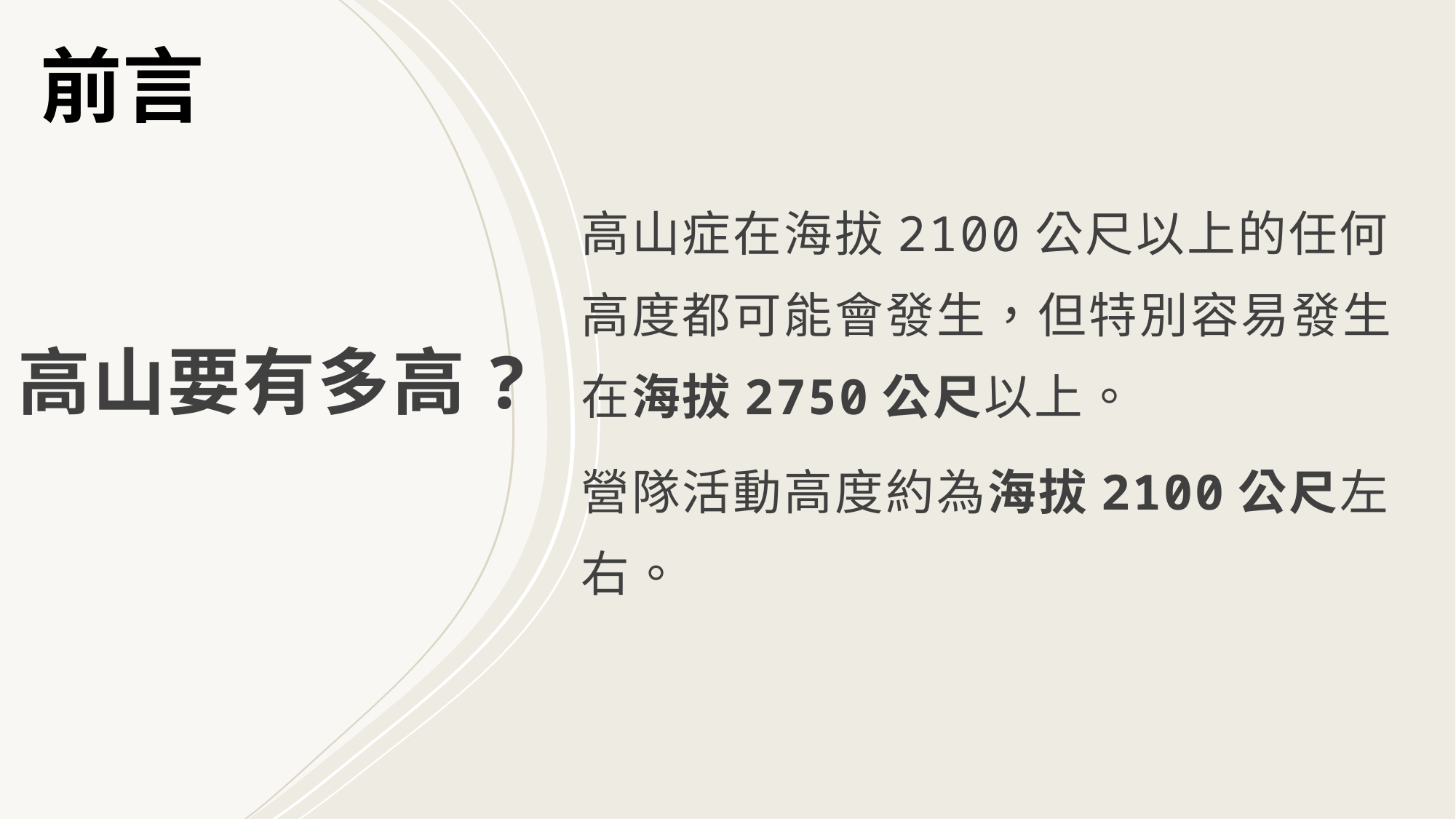

前言
高山症在海拔2100公尺以上的任何高度都可能會發生，但特別容易發生在海拔2750公尺以上。
營隊活動高度約為海拔2100公尺左右。
# 高山要有多高?